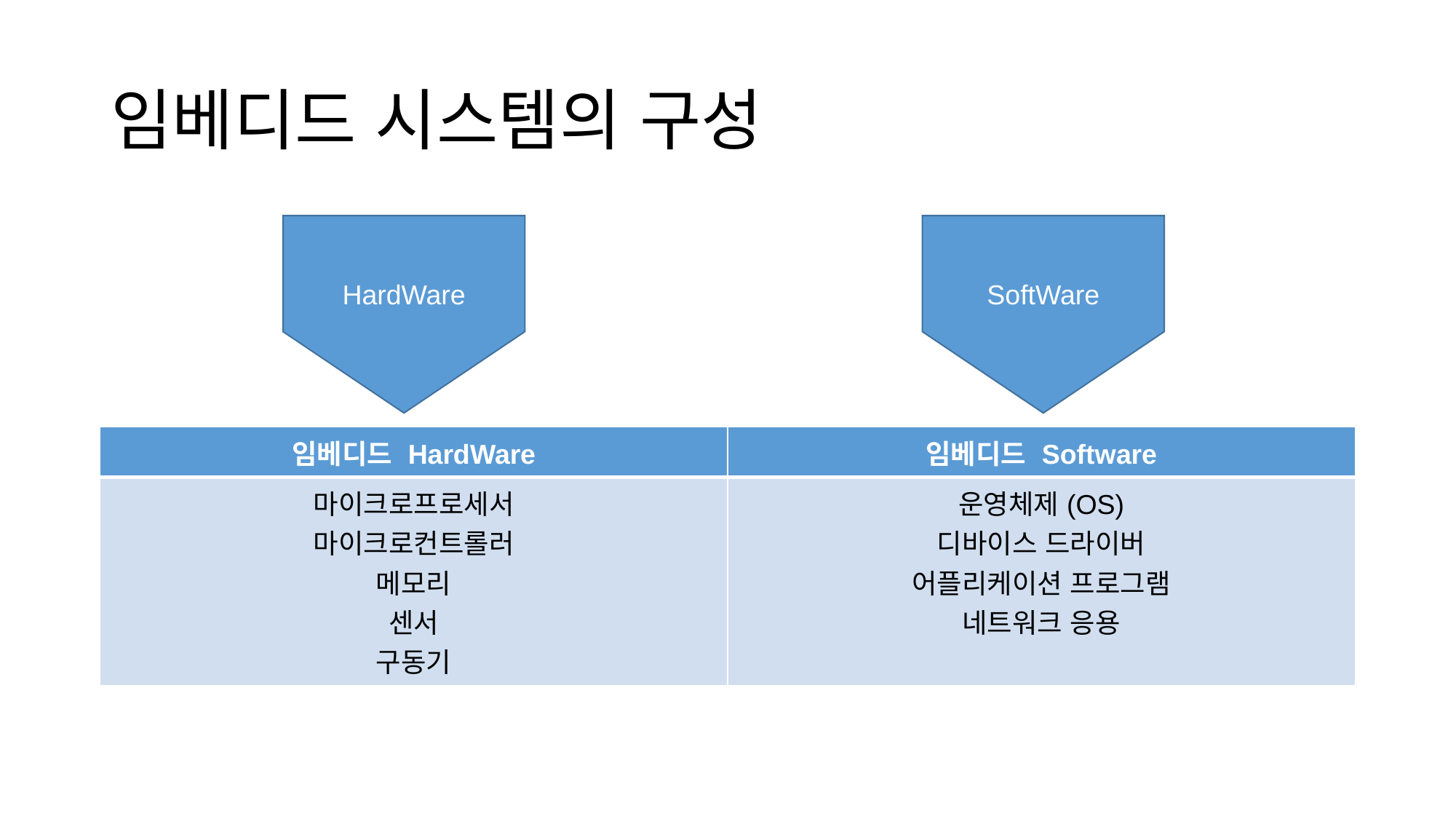

# 임베디드 시스템의 구성
HardWare
SoftWare
| 임베디드 HardWare | 임베디드 Software |
| --- | --- |
| 마이크로프로세서 마이크로컨트롤러 메모리 센서 구동기 | 운영체제(OS) 디바이스 드라이버 어플리케이션 프로그램 네트워크 응용 |